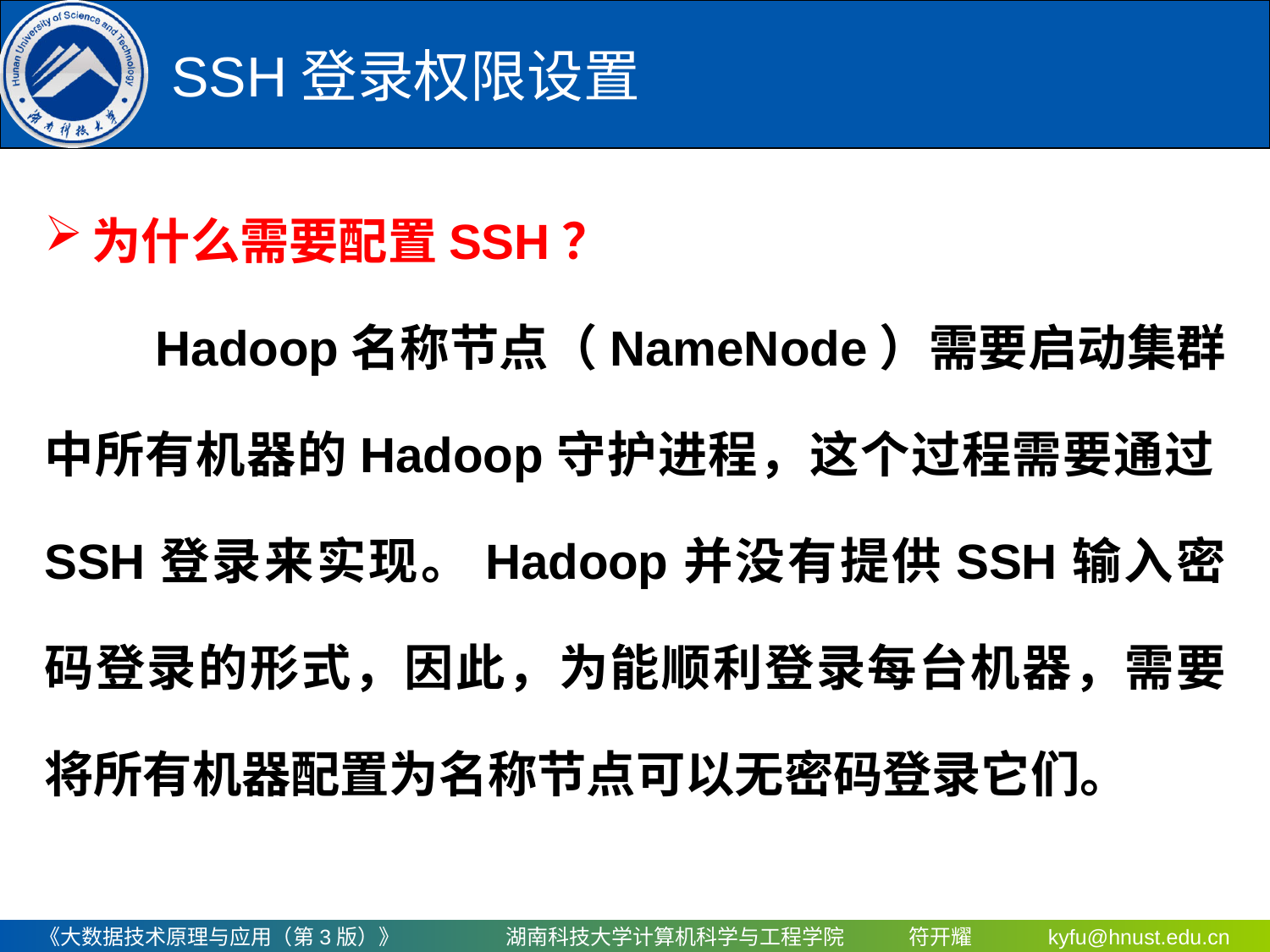

# SSH登录权限设置
为什么需要配置SSH？
        Hadoop名称节点（NameNode）需要启动集群中所有机器的Hadoop守护进程，这个过程需要通过SSH登录来实现。Hadoop并没有提供SSH输入密码登录的形式，因此，为能顺利登录每台机器，需要将所有机器配置为名称节点可以无密码登录它们。